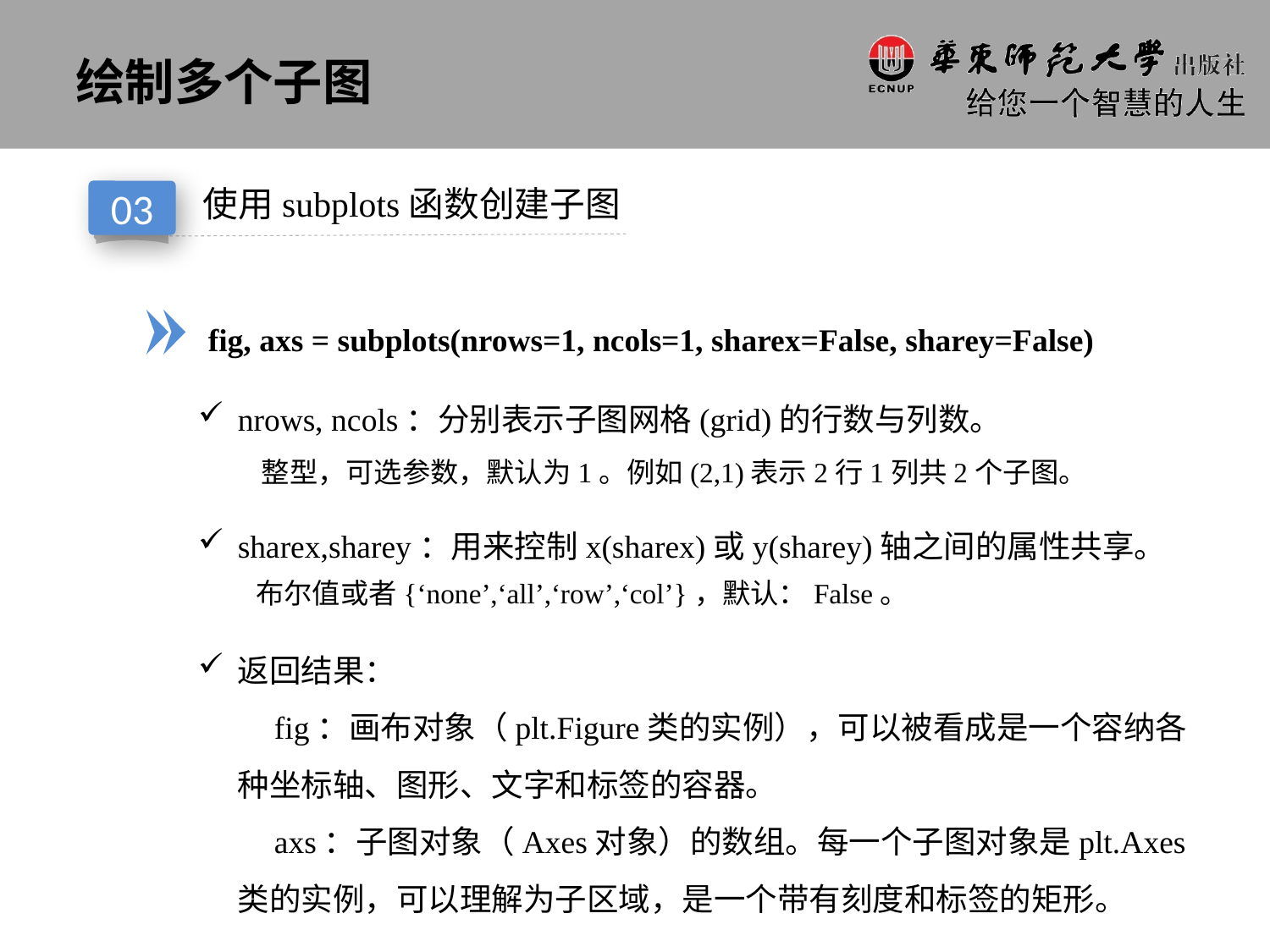

绘制多个子图

使用subplots函数创建子图
03

fig, axs = subplots(nrows=1, ncols=1, sharex=False, sharey=False)

nrows, ncols：分别表示子图网格(grid)的行数与列数。
整型，可选参数，默认为1。例如(2,1)表示2行1列共2个子图。
sharex,sharey：用来控制x(sharex)或y(sharey)轴之间的属性共享。
       布尔值或者{‘none’,‘all’,‘row’,‘col’}，默认：False。
返回结果：
    fig：画布对象（plt.Figure类的实例），可以被看成是一个容纳各种坐标轴、图形、文字和标签的容器。
    axs：子图对象（Axes对象）的数组。每一个子图对象是plt.Axes类的实例，可以理解为子区域，是一个带有刻度和标签的矩形。